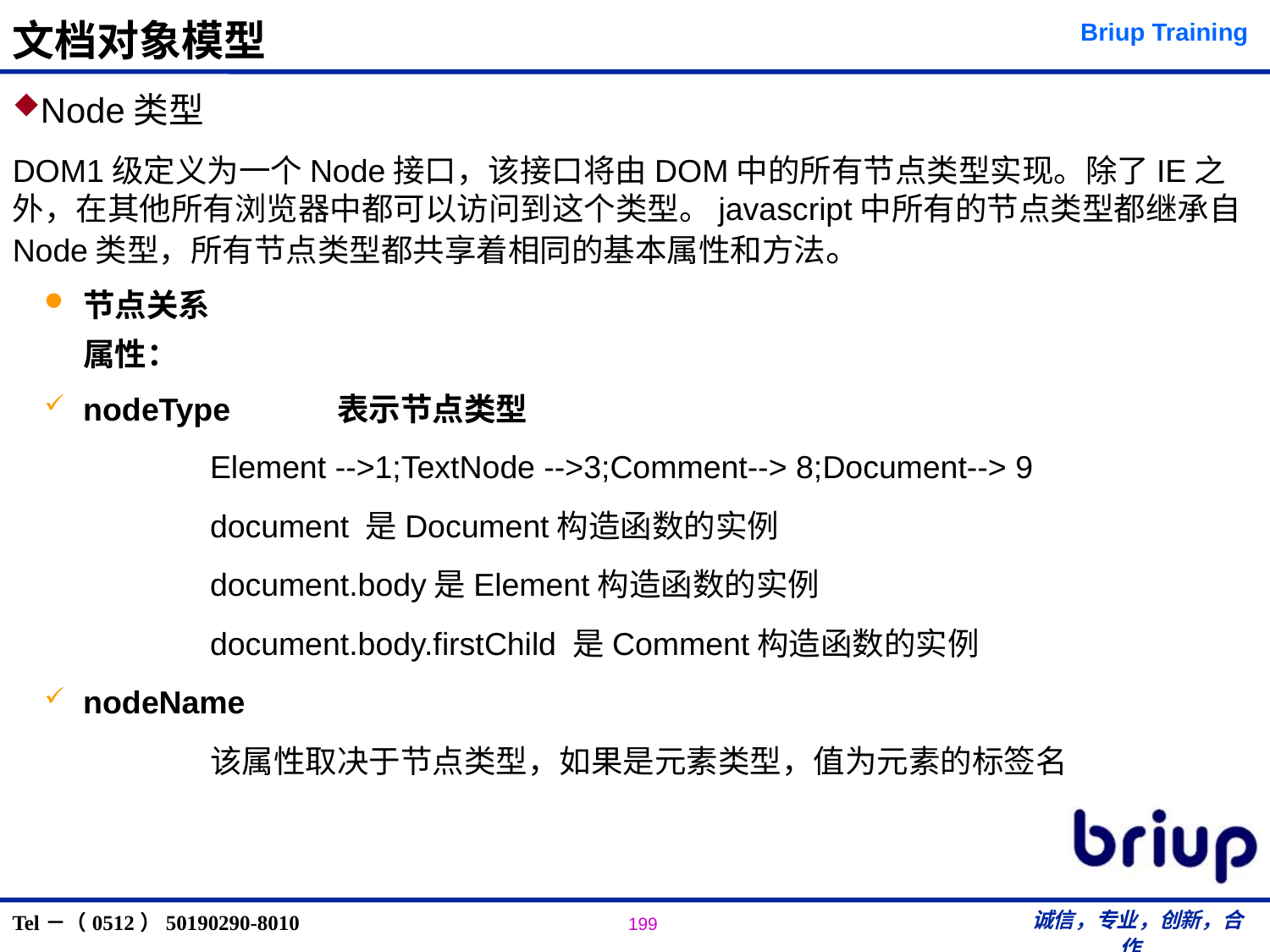

# 文档对象模型
Node类型
DOM1级定义为一个Node接口，该接口将由DOM中的所有节点类型实现。除了IE之外，在其他所有浏览器中都可以访问到这个类型。javascript中所有的节点类型都继承自Node类型，所有节点类型都共享着相同的基本属性和方法。
节点关系
	属性：
nodeType	表示节点类型
	    	Element -->1;TextNode -->3;Comment--> 8;Document--> 9
	    	document 是Document构造函数的实例
	    	document.body是Element构造函数的实例
	    	document.body.firstChild 是Comment构造函数的实例
nodeName
	    	该属性取决于节点类型，如果是元素类型，值为元素的标签名